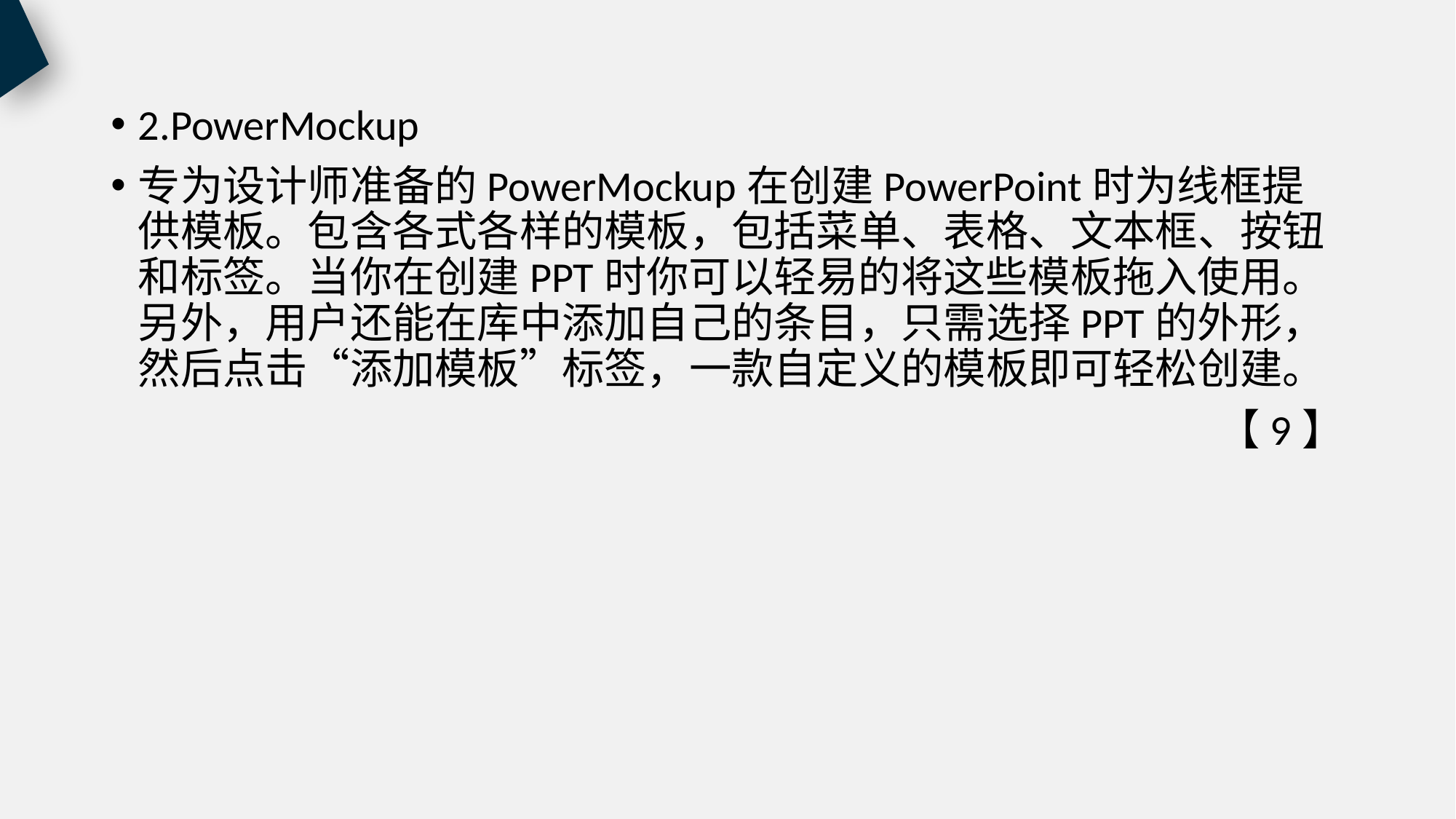

2.PowerMockup
专为设计师准备的PowerMockup在创建PowerPoint时为线框提供模板。包含各式各样的模板，包括菜单、表格、文本框、按钮和标签。当你在创建PPT时你可以轻易的将这些模板拖入使用。另外，用户还能在库中添加自己的条目，只需选择PPT的外形，然后点击“添加模板”标签，一款自定义的模板即可轻松创建。
【9】